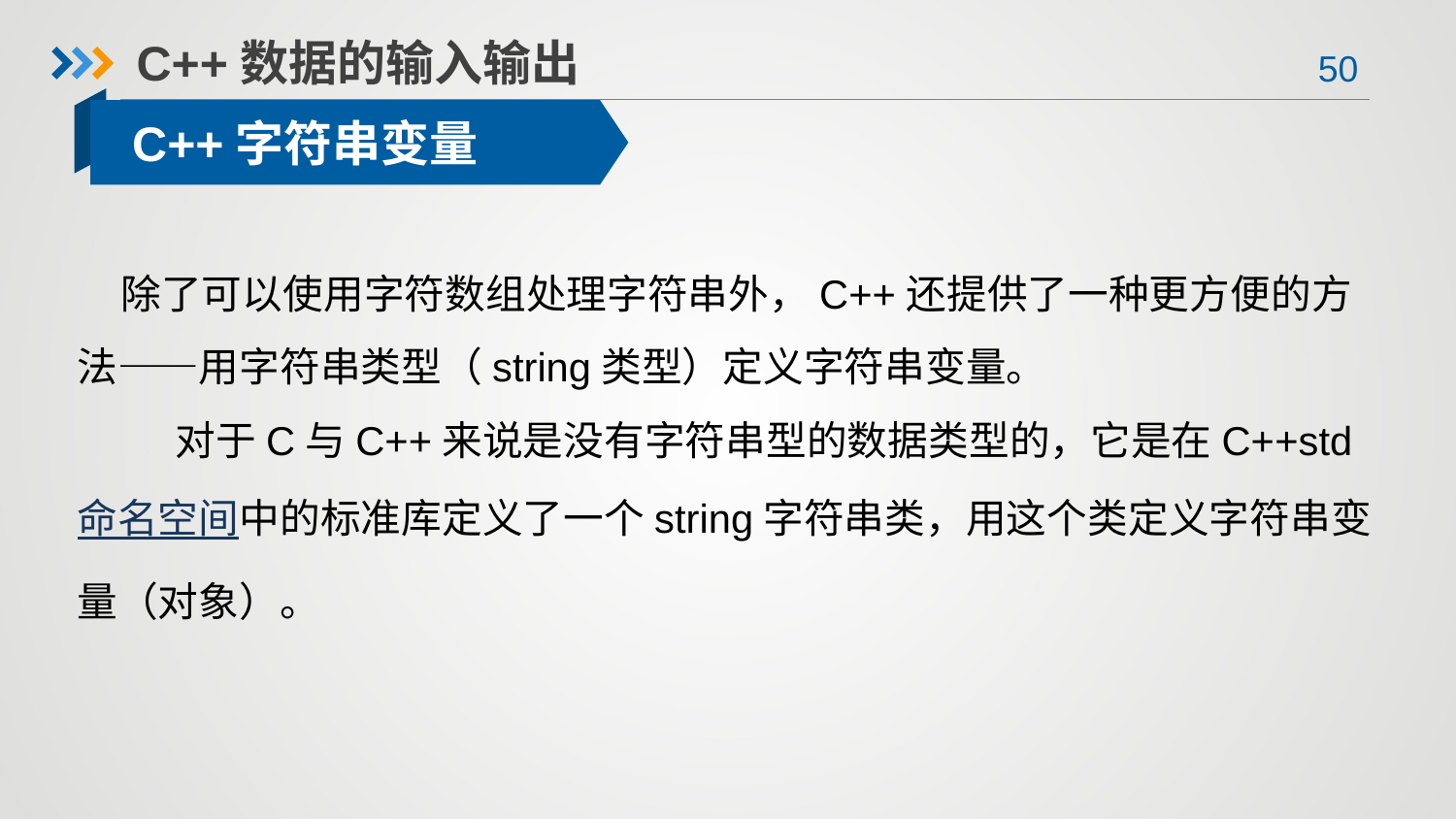

C++数据的输入输出

C++字符串变量

除了可以使用字符数组处理字符串外，C++还提供了一种更方便的方法——用字符串类型（string类型）定义字符串变量。
     对于C与C++来说是没有字符串型的数据类型的，它是在C++std命名空间中的标准库定义了一个string字符串类，用这个类定义字符串变量（对象）。